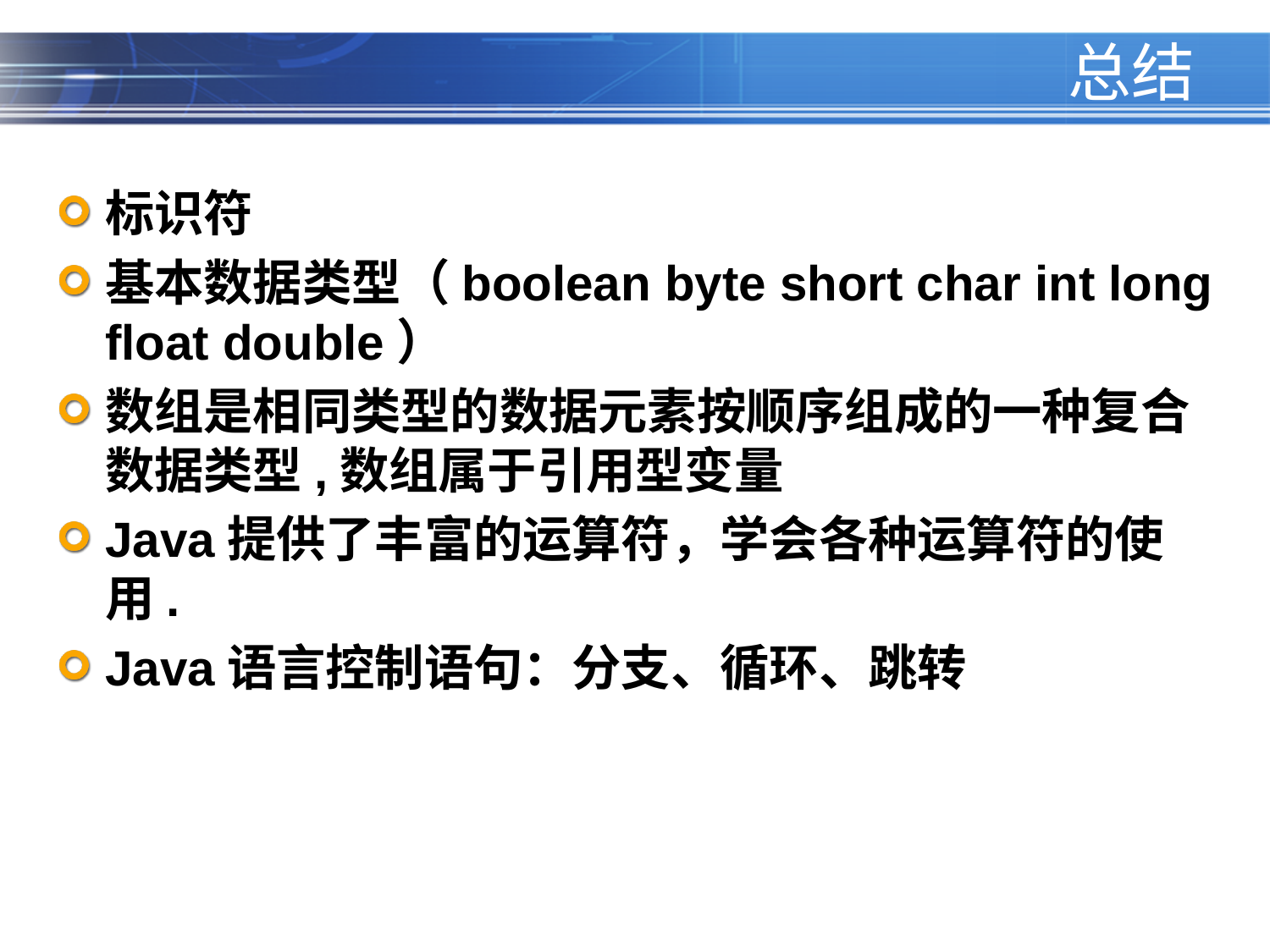

# 总结
标识符
基本数据类型（boolean byte short char int long  float double）
数组是相同类型的数据元素按顺序组成的一种复合数据类型,数组属于引用型变量
Java提供了丰富的运算符，学会各种运算符的使用.
Java语言控制语句：分支、循环、跳转